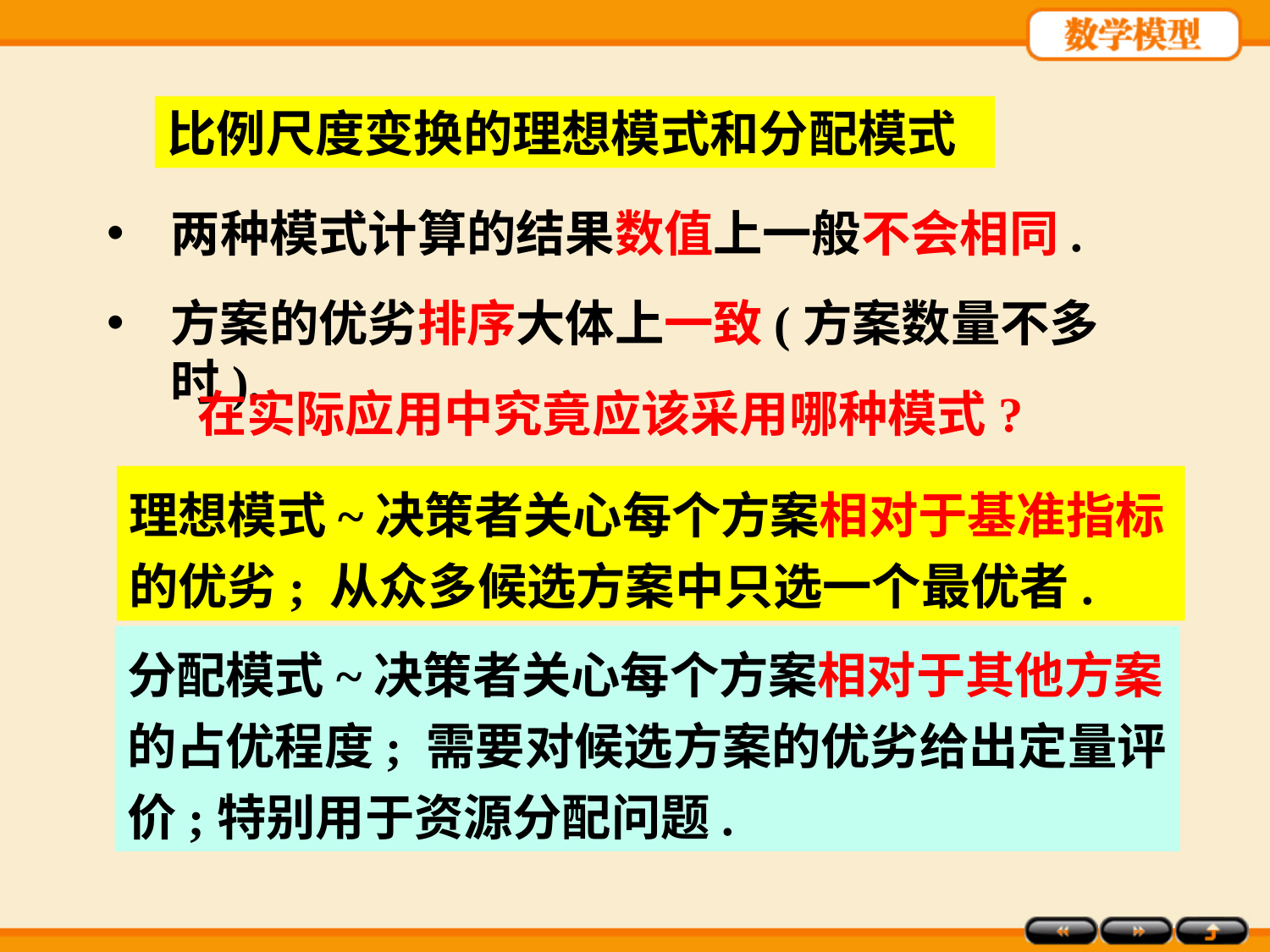

比例尺度变换的理想模式和分配模式
两种模式计算的结果数值上一般不会相同.
方案的优劣排序大体上一致(方案数量不多时).
在实际应用中究竟应该采用哪种模式?
理想模式~决策者关心每个方案相对于基准指标的优劣; 从众多候选方案中只选一个最优者.
分配模式~决策者关心每个方案相对于其他方案的占优程度; 需要对候选方案的优劣给出定量评价;特别用于资源分配问题.